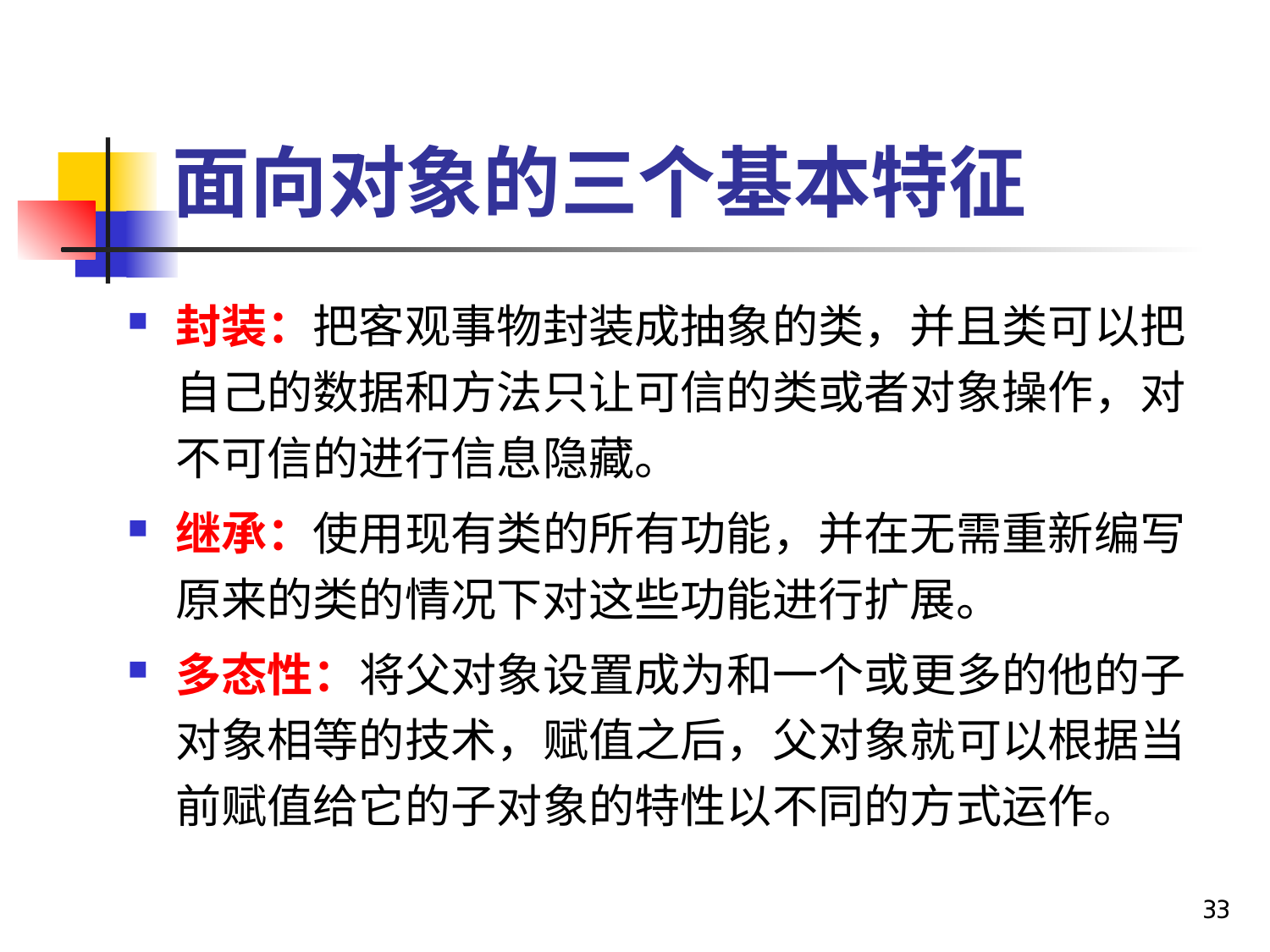

# 面向对象的三个基本特征
封装：把客观事物封装成抽象的类，并且类可以把自己的数据和方法只让可信的类或者对象操作，对不可信的进行信息隐藏。
继承：使用现有类的所有功能，并在无需重新编写原来的类的情况下对这些功能进行扩展。
多态性：将父对象设置成为和一个或更多的他的子对象相等的技术，赋值之后，父对象就可以根据当前赋值给它的子对象的特性以不同的方式运作。
33